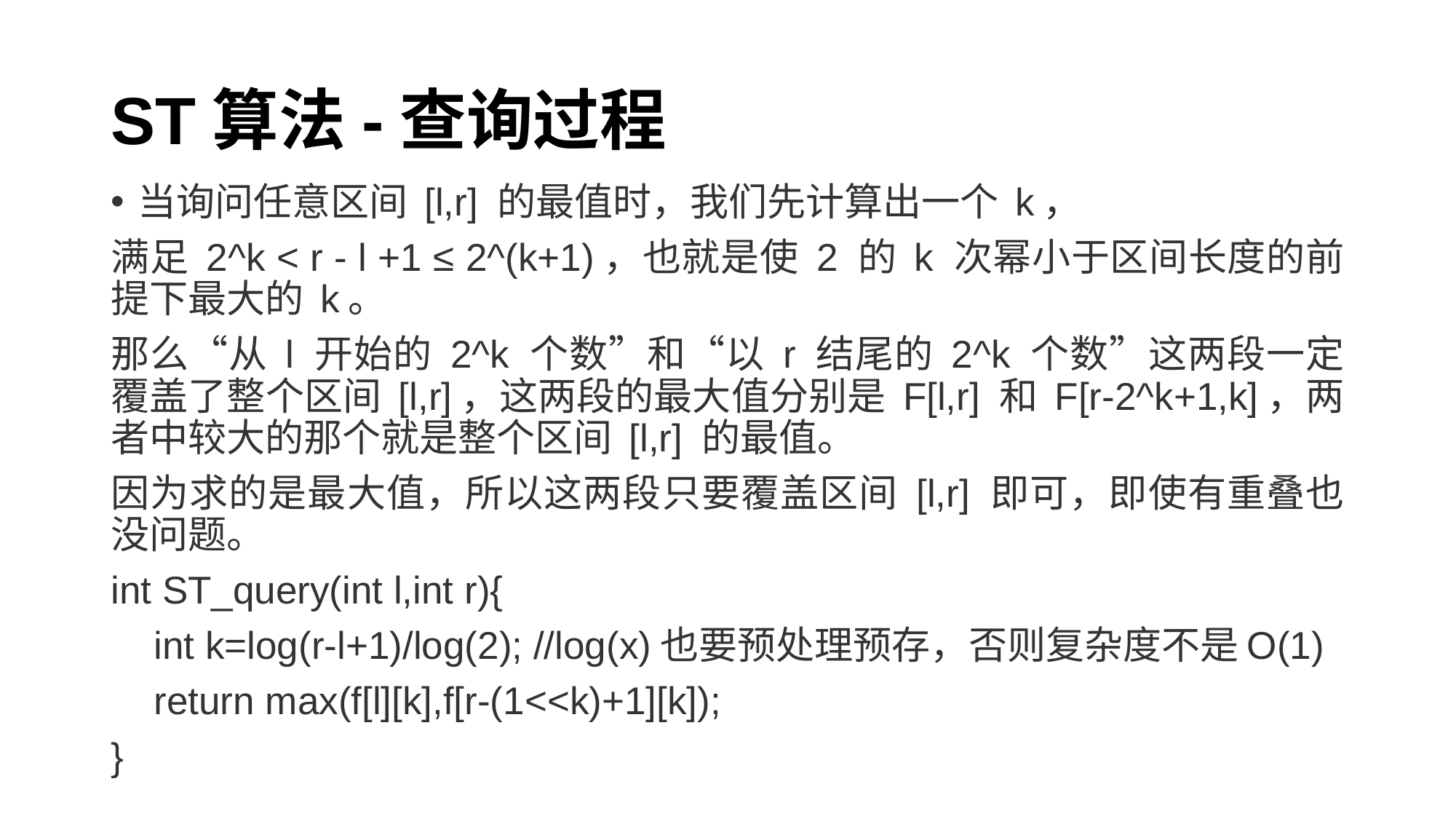

# ST算法-查询过程
当询问任意区间 [l,r] 的最值时，我们先计算出一个 k，
满足 2^k < r - l +1 ≤ 2^(k+1)，也就是使 2 的 k 次幂小于区间长度的前提下最大的 k。
那么“从 l 开始的 2^k 个数”和“以 r 结尾的 2^k 个数”这两段一定覆盖了整个区间 [l,r]，这两段的最大值分别是 F[l,r] 和 F[r-2^k+1,k]，两者中较大的那个就是整个区间 [l,r] 的最值。
因为求的是最大值，所以这两段只要覆盖区间 [l,r] 即可，即使有重叠也没问题。
int ST_query(int l,int r){
    int k=log(r-l+1)/log(2); //log(x)也要预处理预存，否则复杂度不是O(1)
    return max(f[l][k],f[r-(1<<k)+1][k]);
}